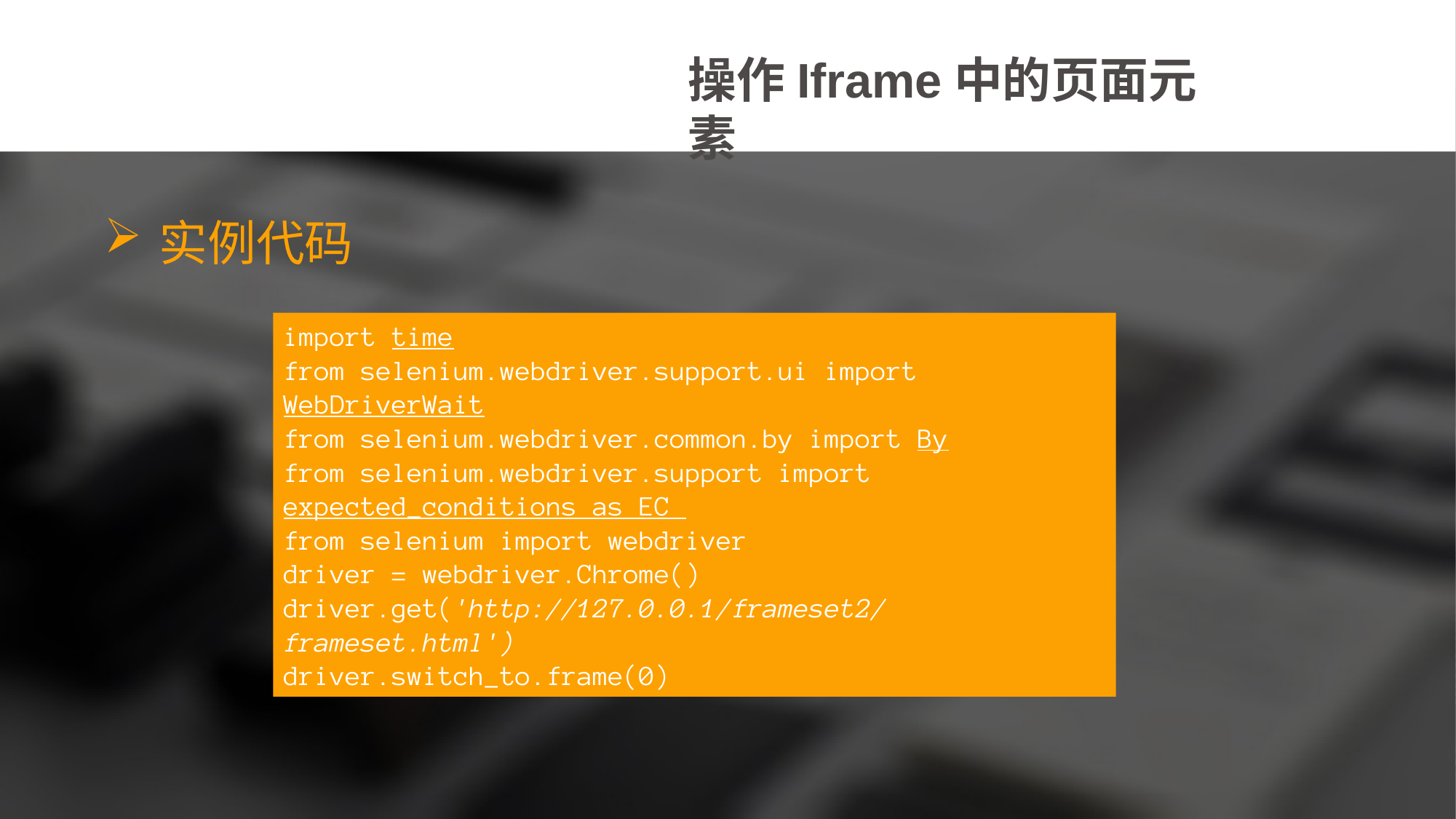

操作Iframe中的页面元素
实例代码
import time
from selenium.webdriver.support.ui import WebDriverWait
from selenium.webdriver.common.by import By
from selenium.webdriver.support import expected_conditions as EC
from selenium import webdriver
driver = webdriver.Chrome()
driver.get('http://127.0.0.1/frameset2/frameset.html')
driver.switch_to.frame(0)